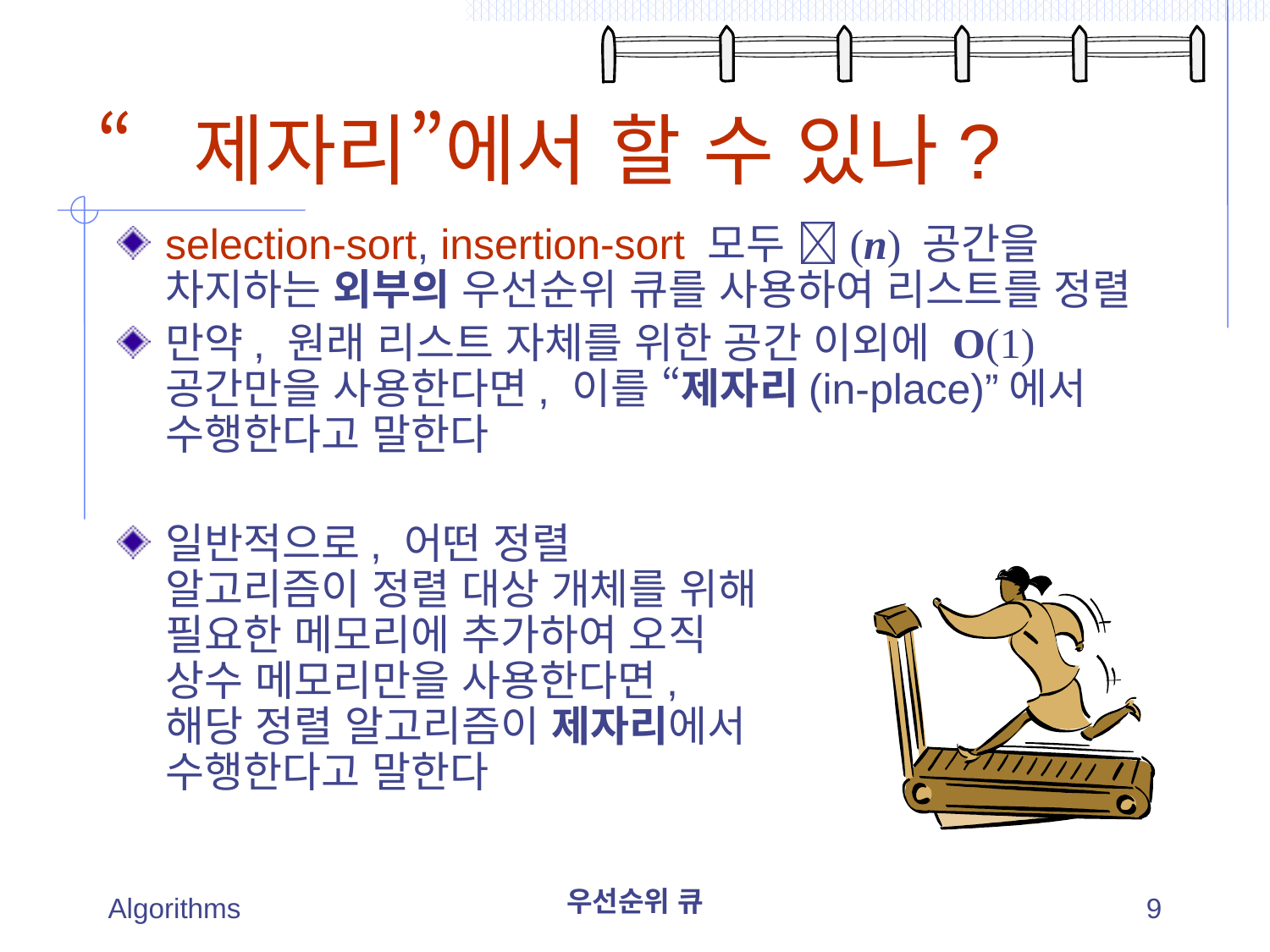

# “제자리”에서 할 수 있나?
selection-sort, insertion-sort 모두 Θ(n) 공간을 차지하는 외부의 우선순위 큐를 사용하여 리스트를 정렬
만약, 원래 리스트 자체를 위한 공간 이외에 O(1) 공간만을 사용한다면, 이를 “제자리(in-place)”에서 수행한다고 말한다
일반적으로, 어떤 정렬 알고리즘이 정렬 대상 개체를 위해 필요한 메모리에 추가하여 오직 상수 메모리만을 사용한다면, 해당 정렬 알고리즘이 제자리에서 수행한다고 말한다

Algorithms
우선순위 큐
9